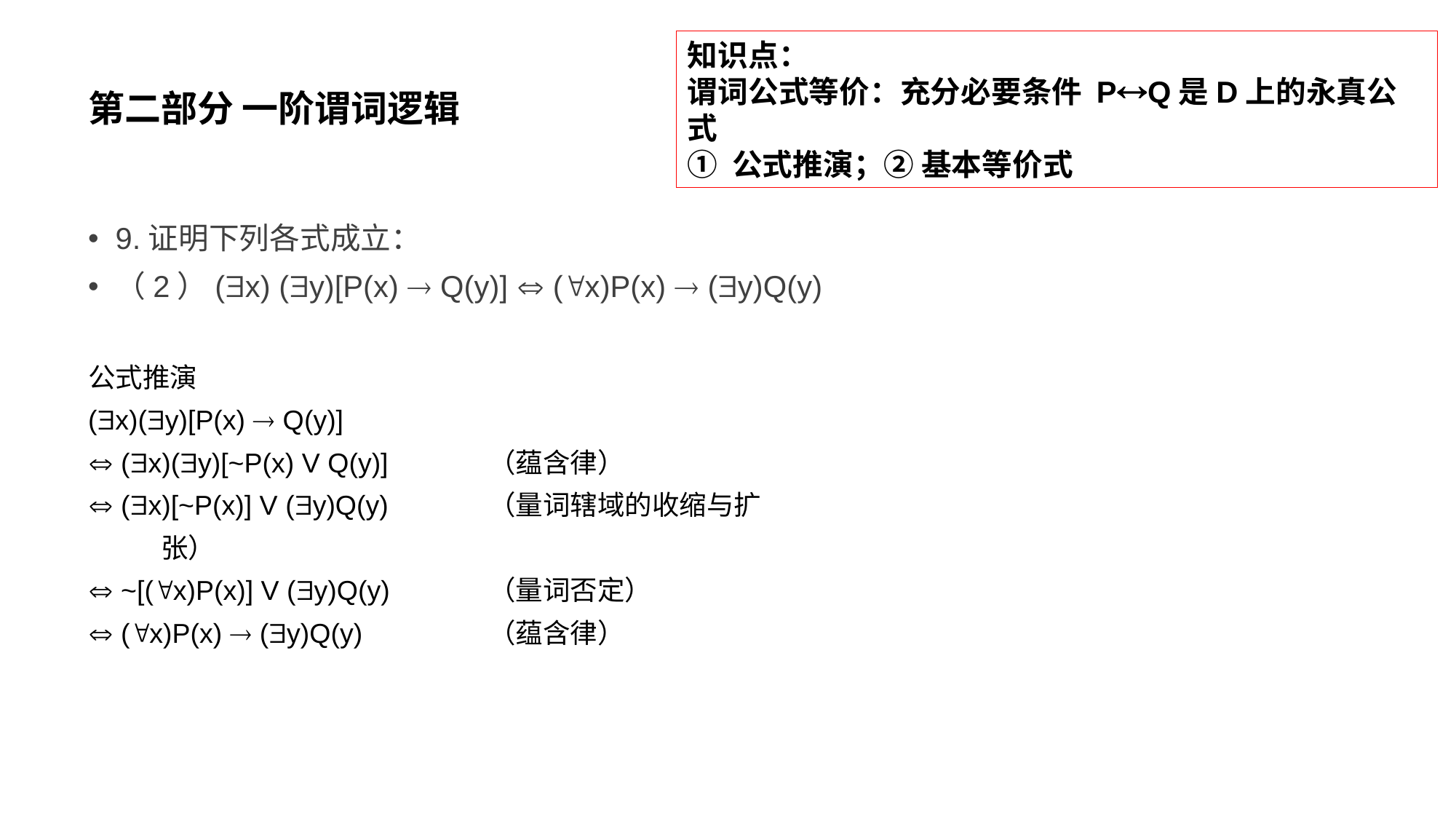

# 第二部分 一阶谓词逻辑
知识点：
谓词公式等价：充分必要条件 P↔Q是D上的永真公式
① 公式推演；② 基本等价式
9.证明下列各式成立：
（2）(∃x) (∃y)[P(x) → Q(y)] ⇔ (∀x)P(x) → (∃y)Q(y)
公式推演
(∃x)(∃y)[P(x) → Q(y)]
⇔ (∃x)(∃y)[~P(x) V Q(y)]   	（蕴含律）
⇔ (∃x)[~P(x)] V (∃y)Q(y) 	（量词辖域的收缩与扩张）
⇔ ~[(∀x)P(x)] V (∃y)Q(y) 	（量词否定）
⇔ (∀x)P(x) → (∃y)Q(y)      	（蕴含律）